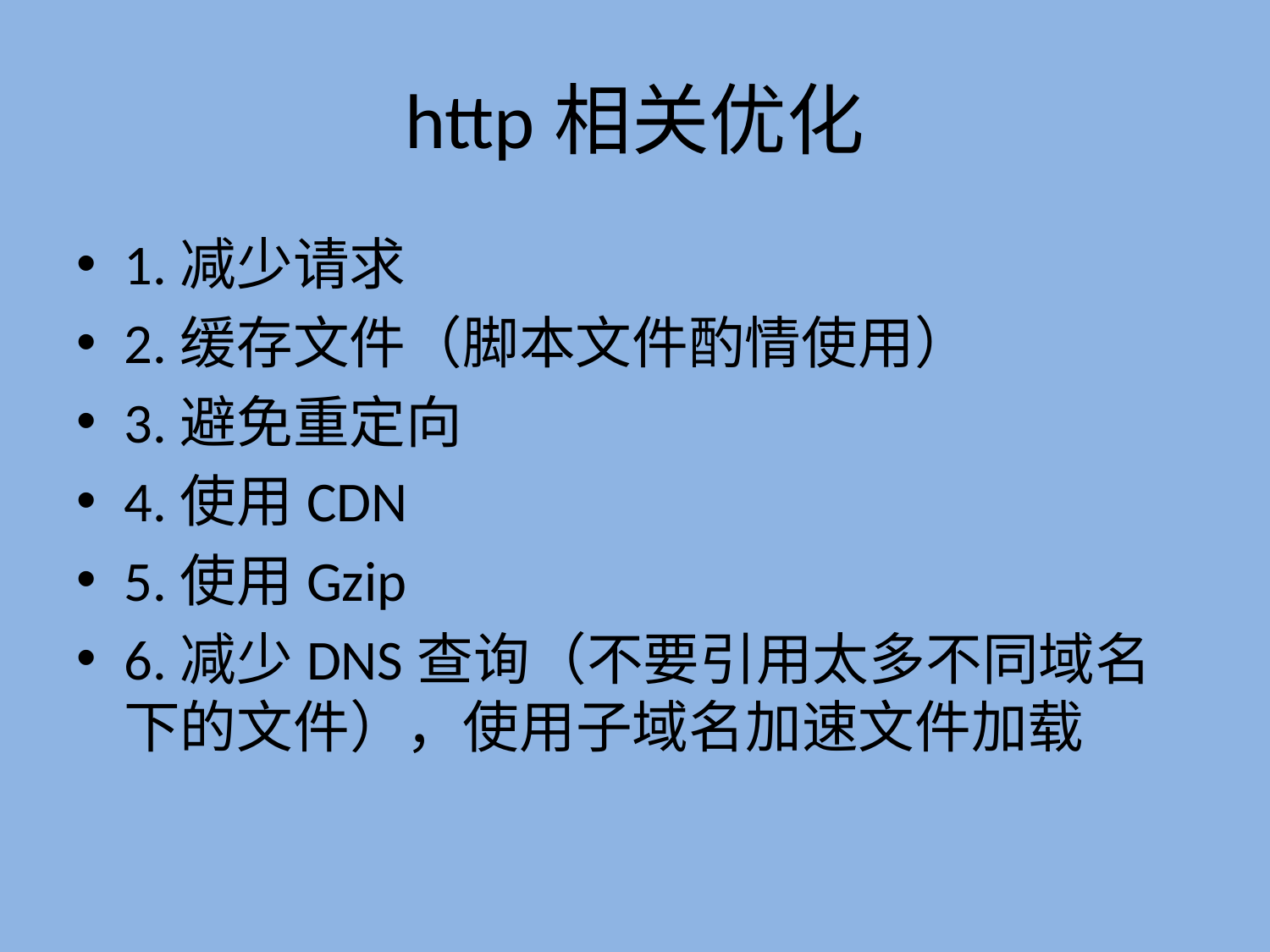

# http相关优化
1.减少请求
2.缓存文件（脚本文件酌情使用）
3.避免重定向
4.使用CDN
5.使用Gzip
6.减少DNS查询（不要引用太多不同域名下的文件），使用子域名加速文件加载